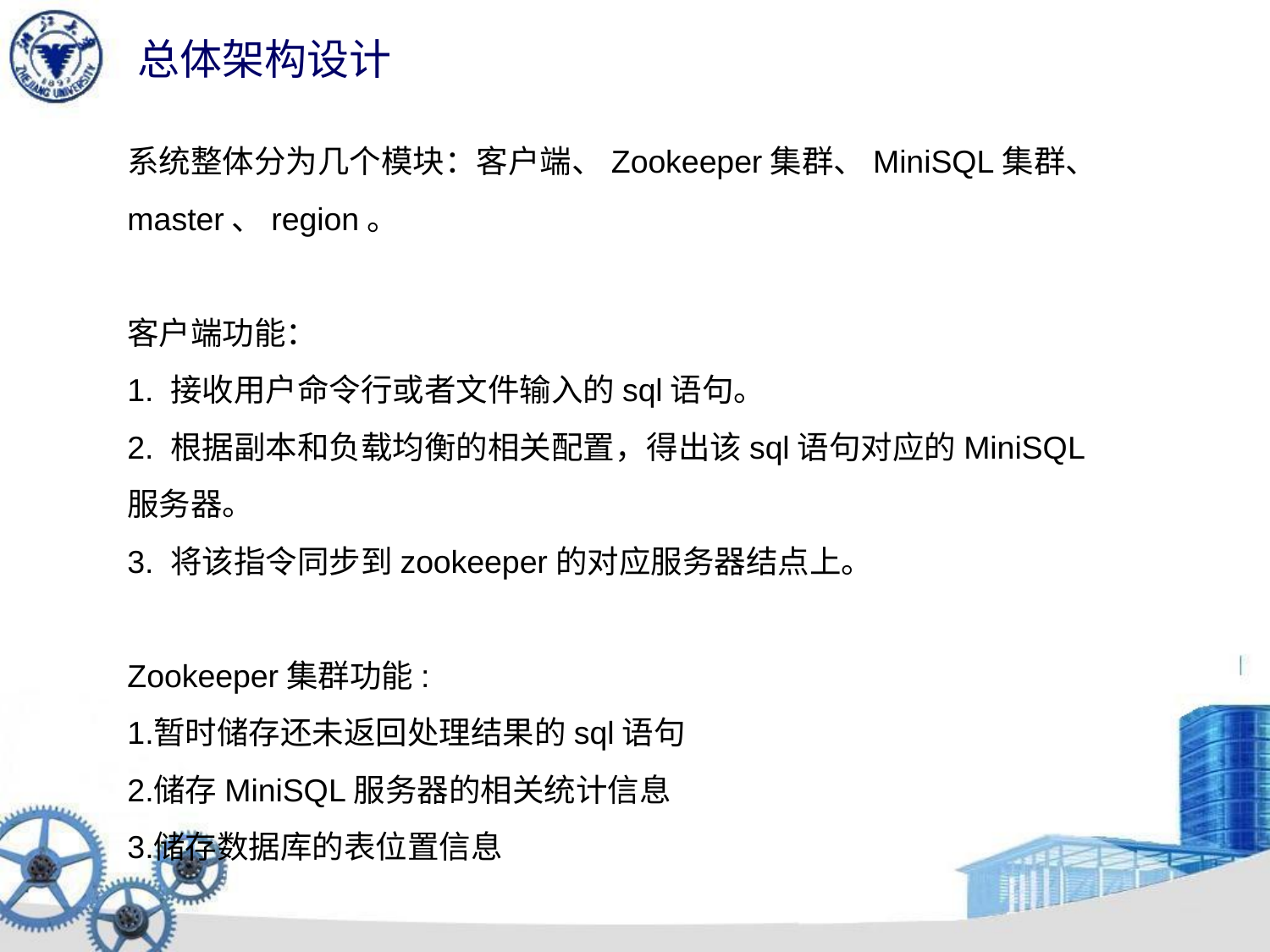

总体架构设计
系统整体分为几个模块：客户端、Zookeeper集群、MiniSQL集群、master、region。

客户端功能：
1. 接收用户命令行或者文件输入的sql语句。
2. 根据副本和负载均衡的相关配置，得出该sql语句对应的MiniSQL服务器。
3. 将该指令同步到zookeeper的对应服务器结点上。

Zookeeper集群功能:
暂时储存还未返回处理结果的sql语句
储存MiniSQL服务器的相关统计信息
储存数据库的表位置信息